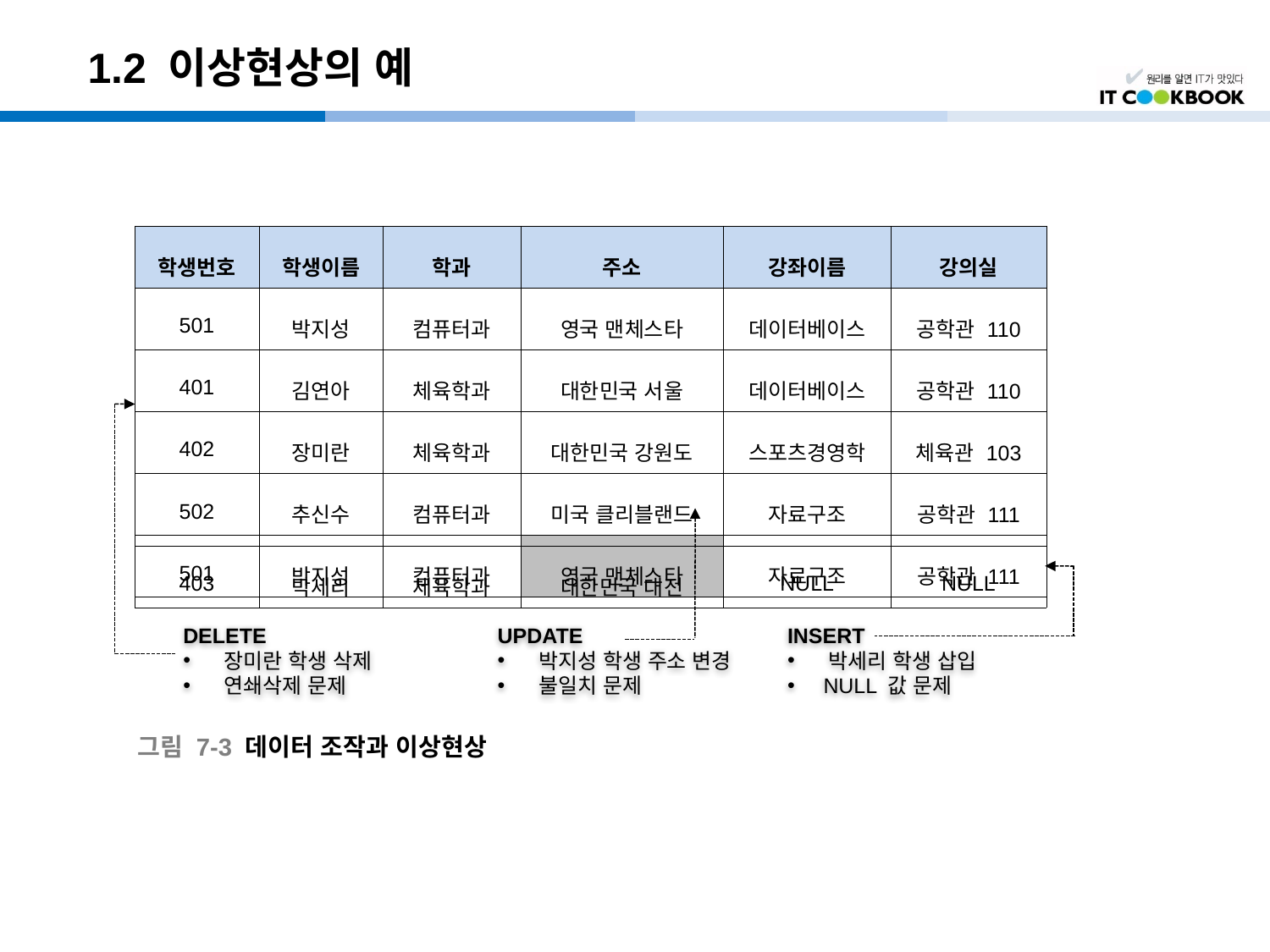

# 1.2 이상현상의 예

| 학생번호 | 학생이름 | 학과 | 주소 | 강좌이름 | 강의실 |
| --- | --- | --- | --- | --- | --- |
| 501 | 박지성 | 컴퓨터과 | 영국 맨체스타 | 데이터베이스 | 공학관 110 |
| 401 | 김연아 | 체육학과 | 대한민국 서울 | 데이터베이스 | 공학관 110 |
| 402 | 장미란 | 체육학과 | 대한민국 강원도 | 스포츠경영학 | 체육관 103 |
| 502 | 추신수 | 컴퓨터과 | 미국 클리블랜드 | 자료구조 | 공학관 111 |
| 501 | 박지성 | 컴퓨터과 | 영국 맨체스타 | 자료구조 | 공학관 111 |
| 403 | 박세리 | 체육학과 | 대한민국 대전 | NULL | NULL |
| --- | --- | --- | --- | --- | --- |
DELETE
 장미란 학생 삭제
 연쇄삭제 문제
UPDATE
 박지성 학생 주소 변경
 불일치 문제
INSERT
 박세리 학생 삽입
 NULL 값 문제
그림 7-3 데이터 조작과 이상현상